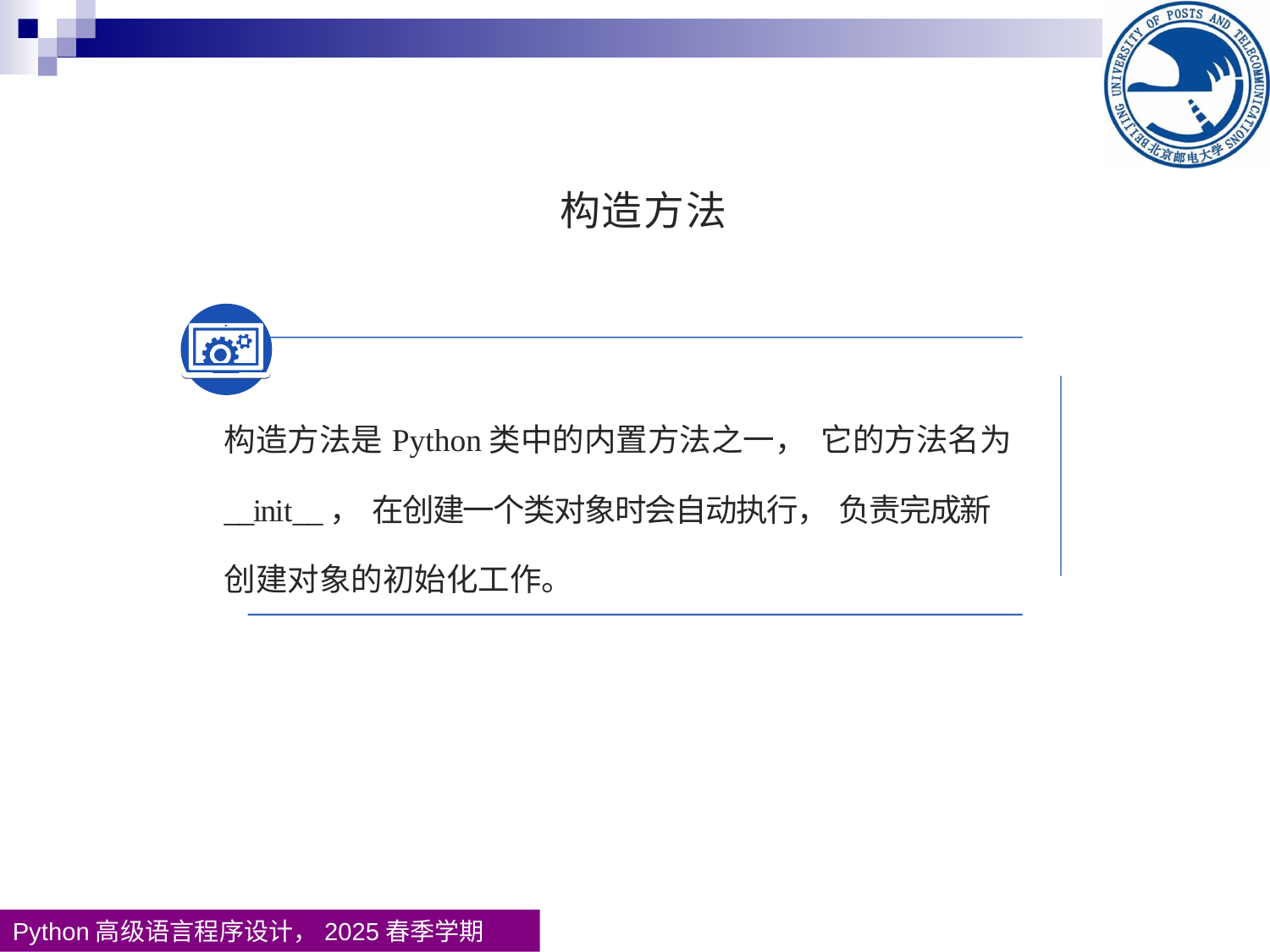

| 构造方法 构造方法是Python类中的内置方法之一， 它的方法名为 \_\_init\_\_， 在创建一个类对象时会自动执行， 负责完成新 创建对象的初始化工作。 |
| --- |